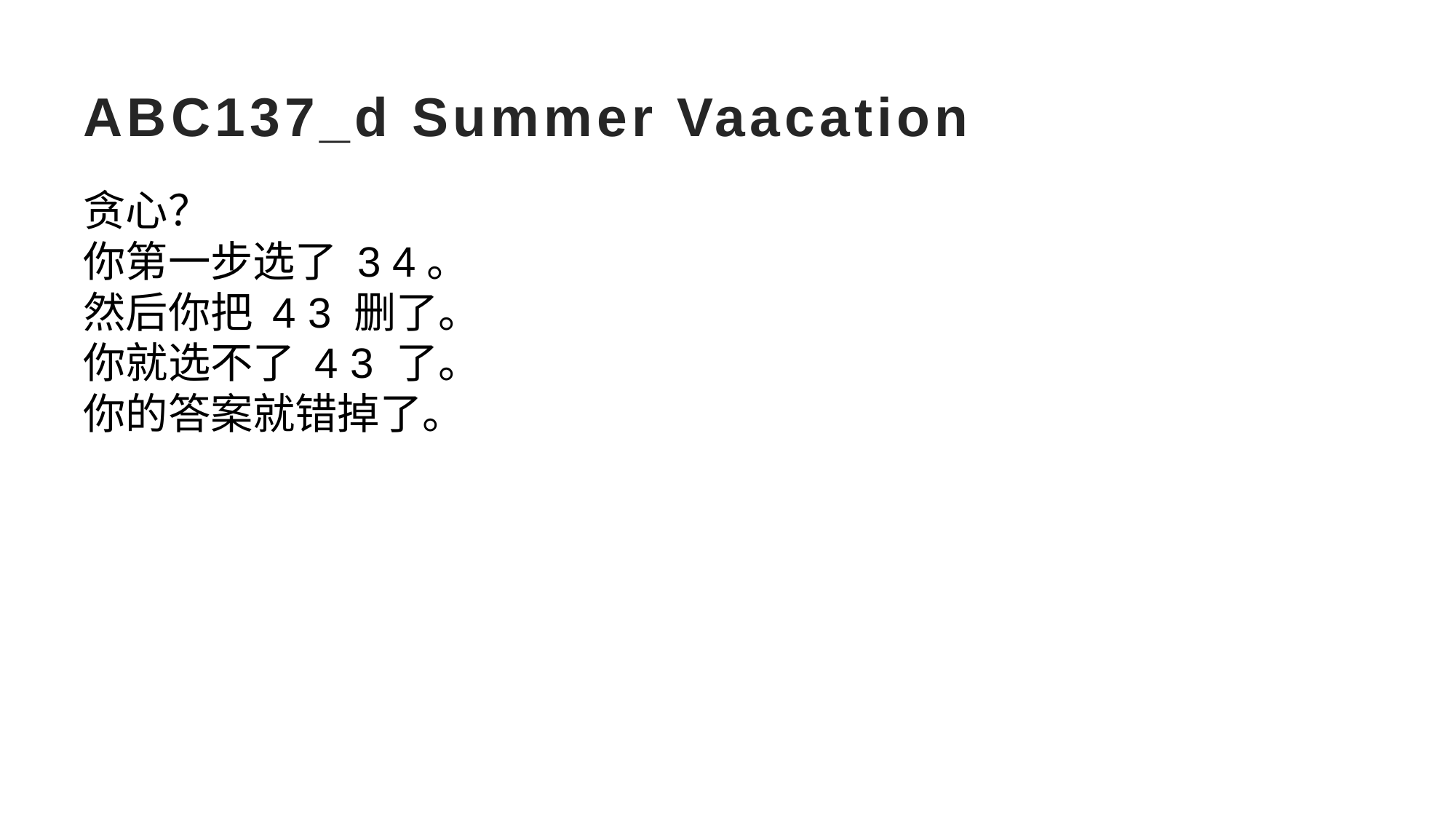

贪心？
你第一步选了 3 4。
然后你把 4 3 删了。
你就选不了 4 3 了。
你的答案就错掉了。
# ABC137_d Summer Vaacation